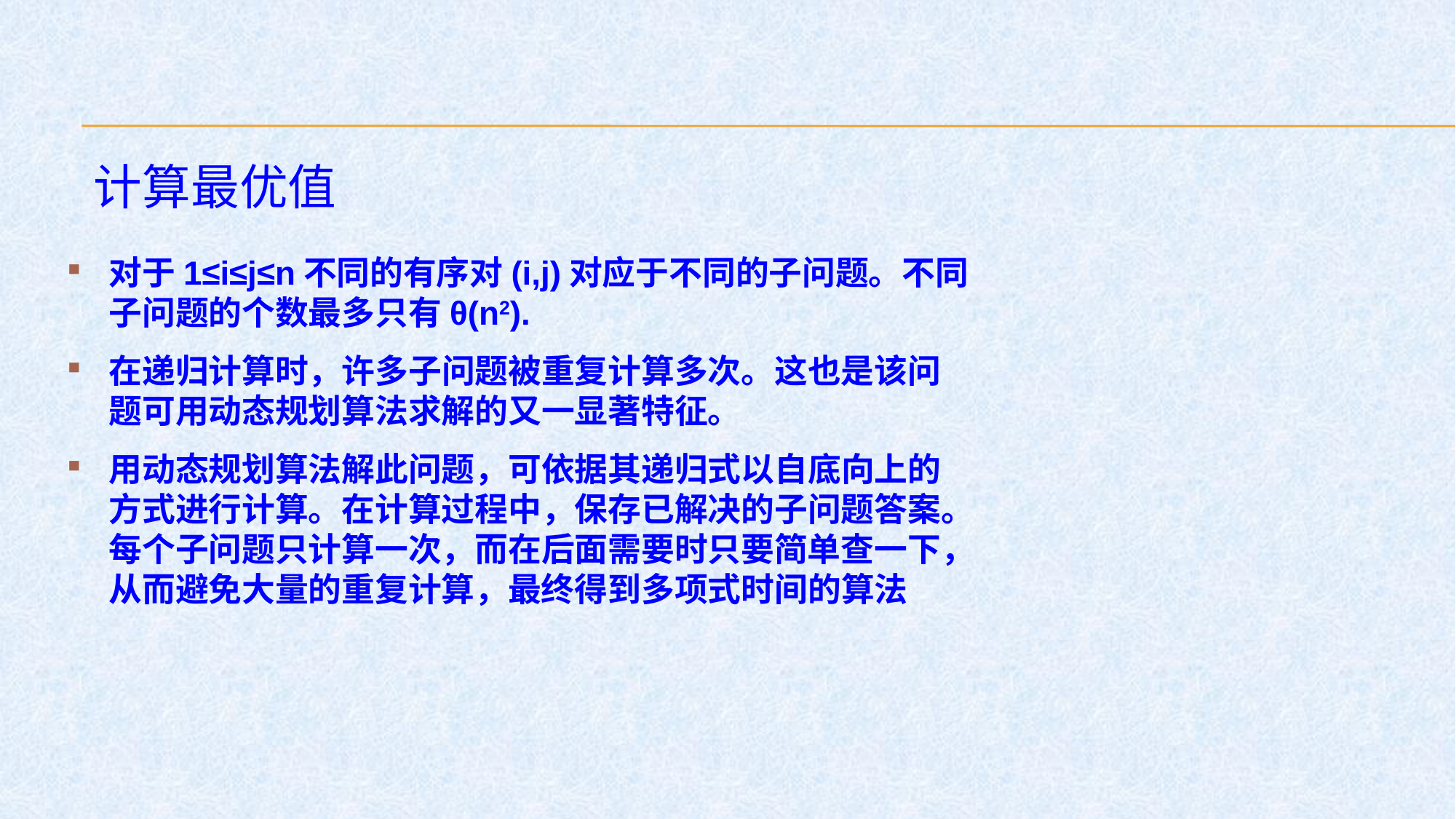

计算最优值
对于1≤i≤j≤n不同的有序对(i,j)对应于不同的子问题。不同子问题的个数最多只有θ(n2).
在递归计算时，许多子问题被重复计算多次。这也是该问题可用动态规划算法求解的又一显著特征。
用动态规划算法解此问题，可依据其递归式以自底向上的方式进行计算。在计算过程中，保存已解决的子问题答案。每个子问题只计算一次，而在后面需要时只要简单查一下，从而避免大量的重复计算，最终得到多项式时间的算法